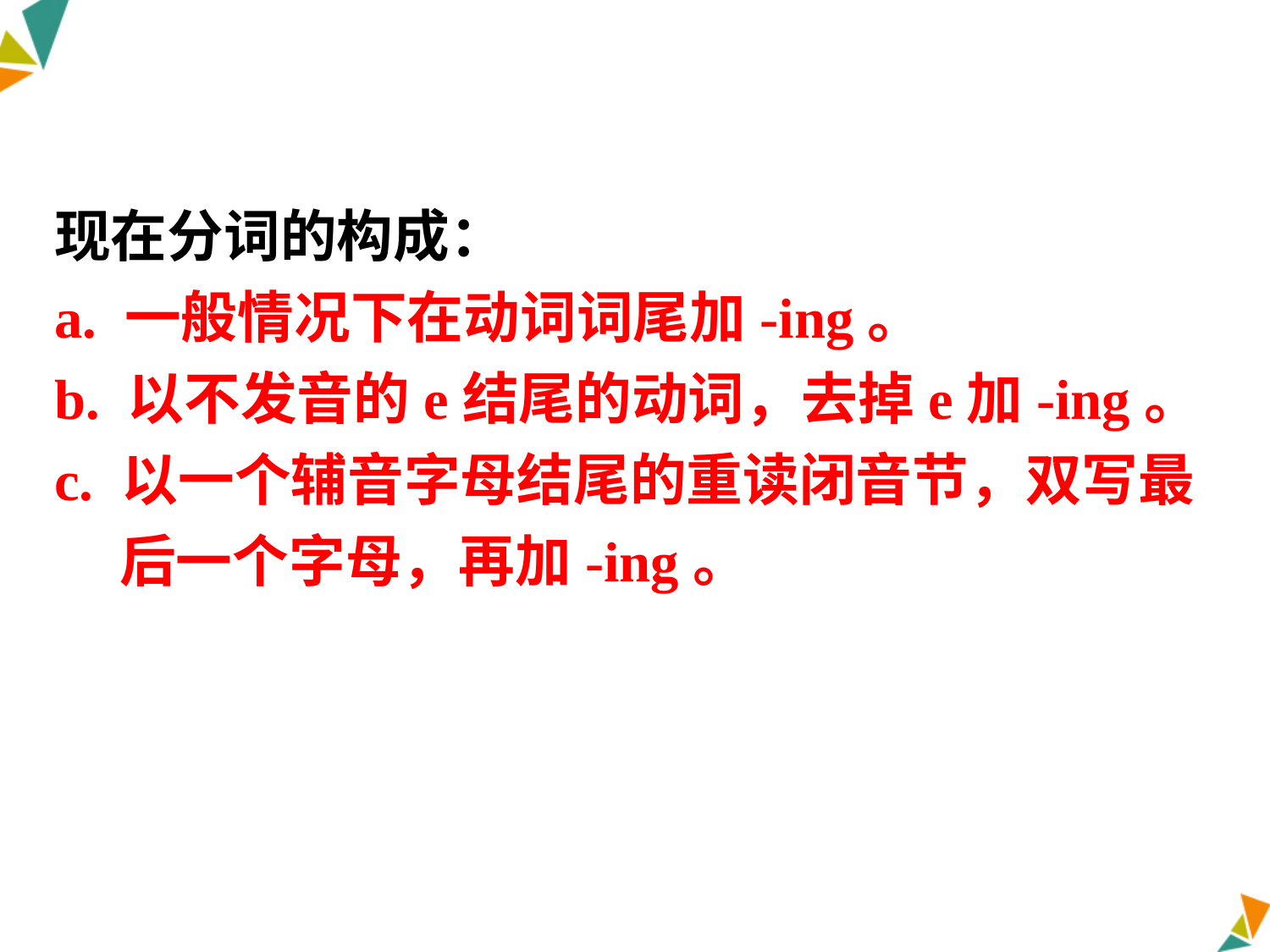

现在分词的构成：
a. 一般情况下在动词词尾加-ing。
b. 以不发音的e结尾的动词，去掉e加-ing。
c. 以一个辅音字母结尾的重读闭音节，双写最
    后一个字母，再加-ing。